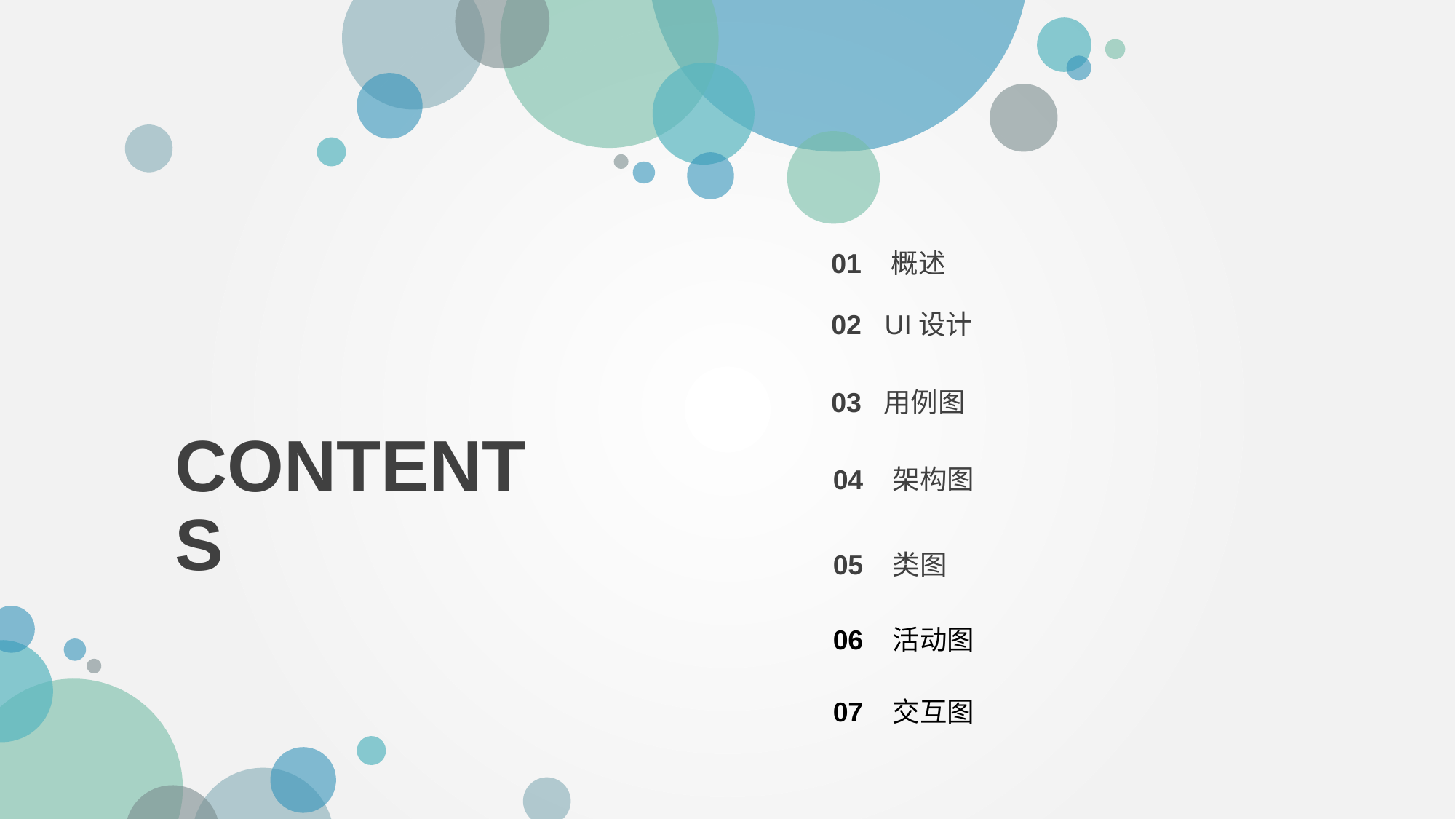

01   概述
02   UI设计
03  用例图
CONTENTS
04   架构图
05   类图
06   活动图
07   交互图